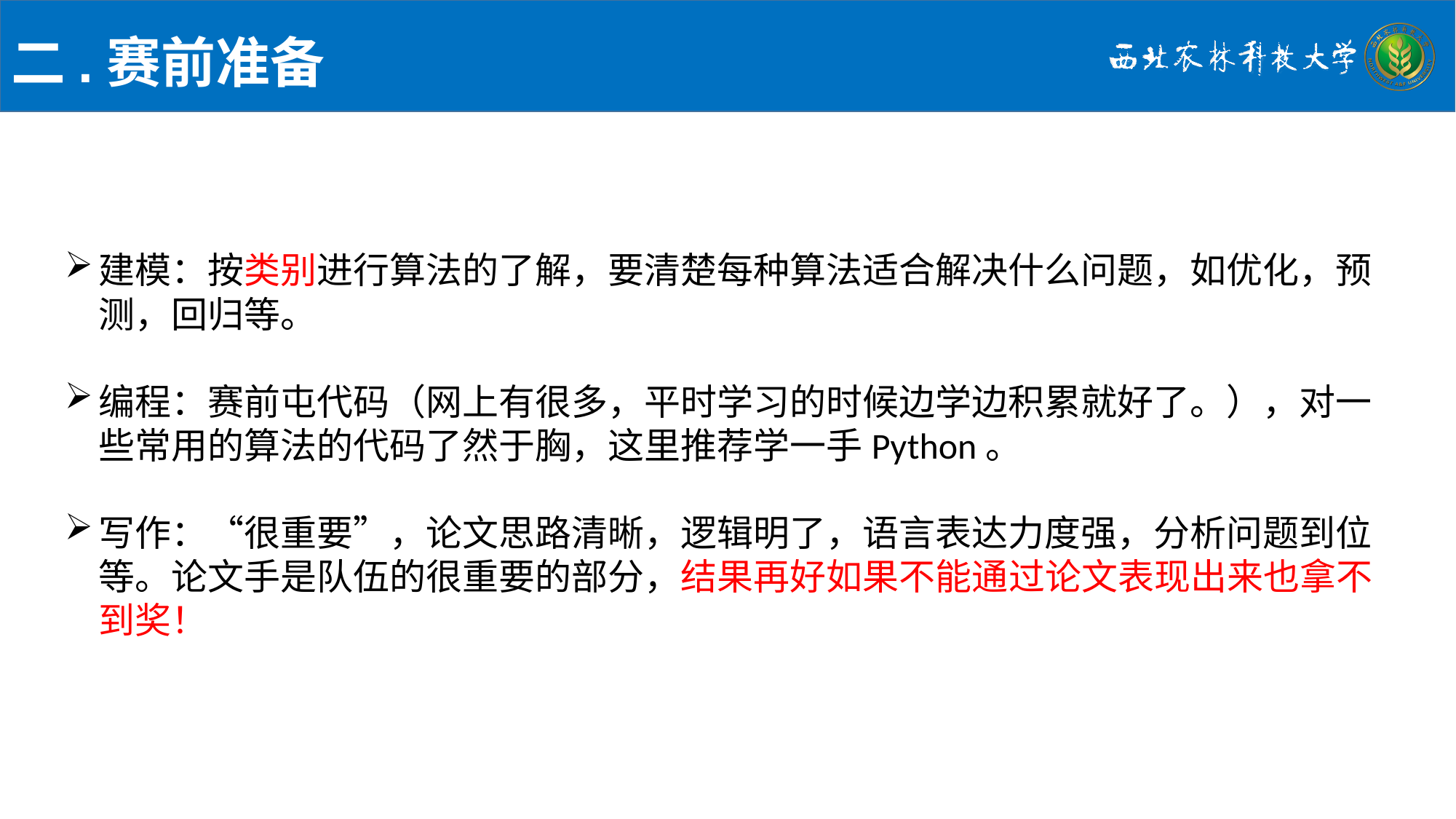

二.赛前准备
建模：按类别进行算法的了解，要清楚每种算法适合解决什么问题，如优化，预测，回归等。

编程：赛前屯代码（网上有很多，平时学习的时候边学边积累就好了。），对一些常用的算法的代码了然于胸，这里推荐学一手Python。

写作：“很重要”，论文思路清晰，逻辑明了，语言表达力度强，分析问题到位等。论文手是队伍的很重要的部分，结果再好如果不能通过论文表现出来也拿不到奖！